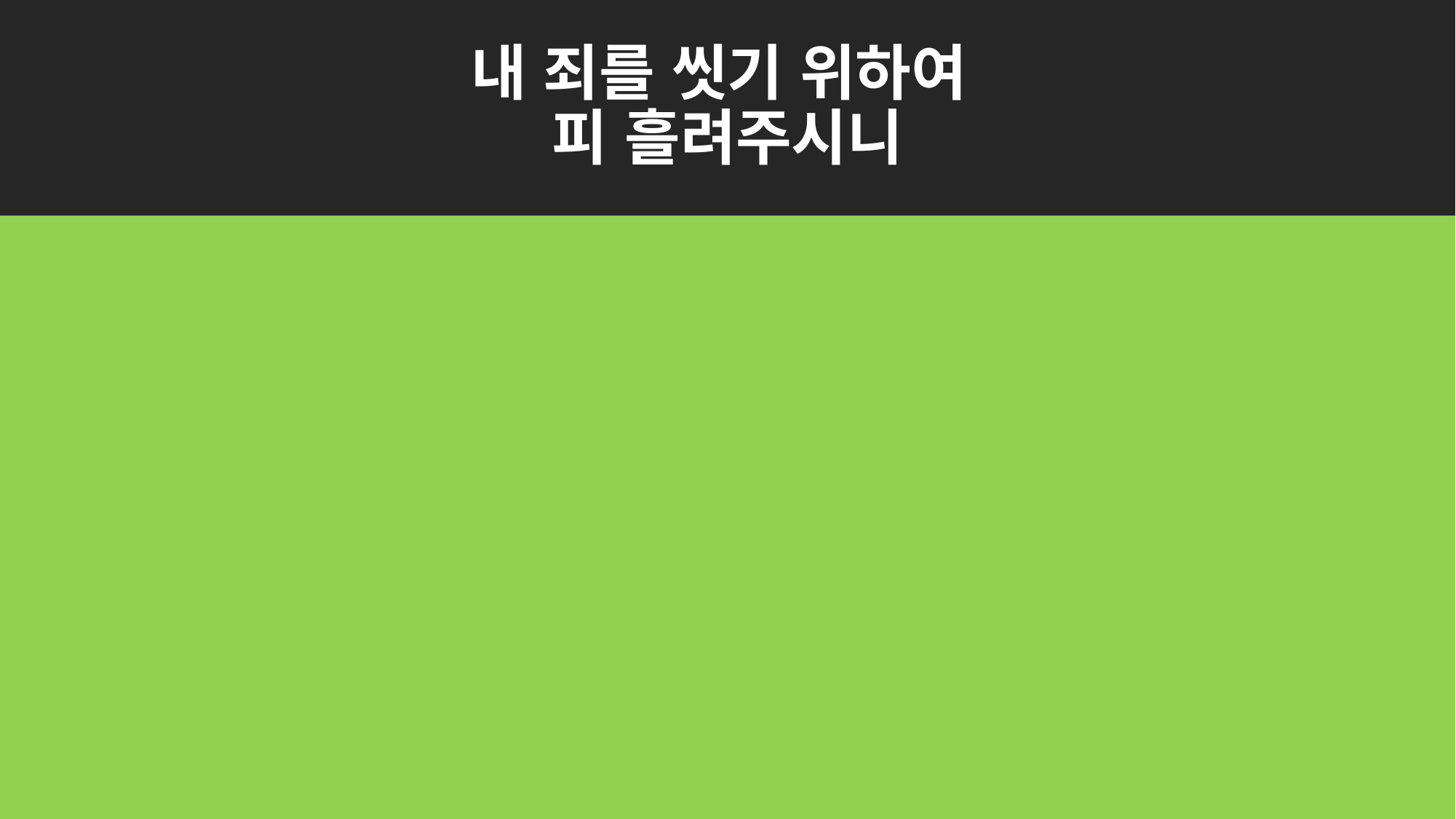

# 내 죄를 씻기 위하여 피 흘려주시니